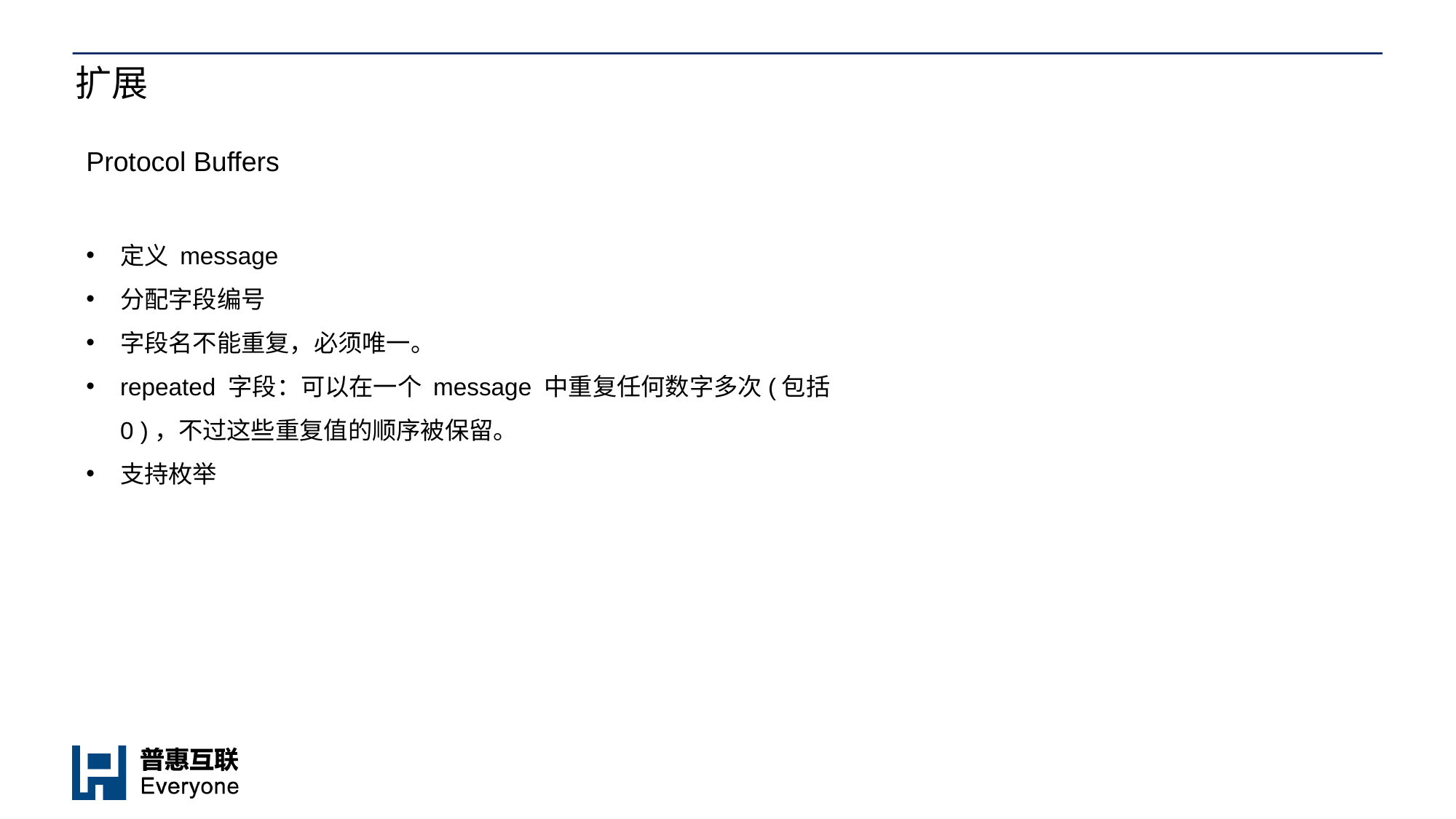

# 扩展
Protocol Buffers

定义 message
分配字段编号
字段名不能重复，必须唯一。
repeated 字段：可以在一个 message 中重复任何数字多次(包括 0 )，不过这些重复值的顺序被保留。
支持枚举